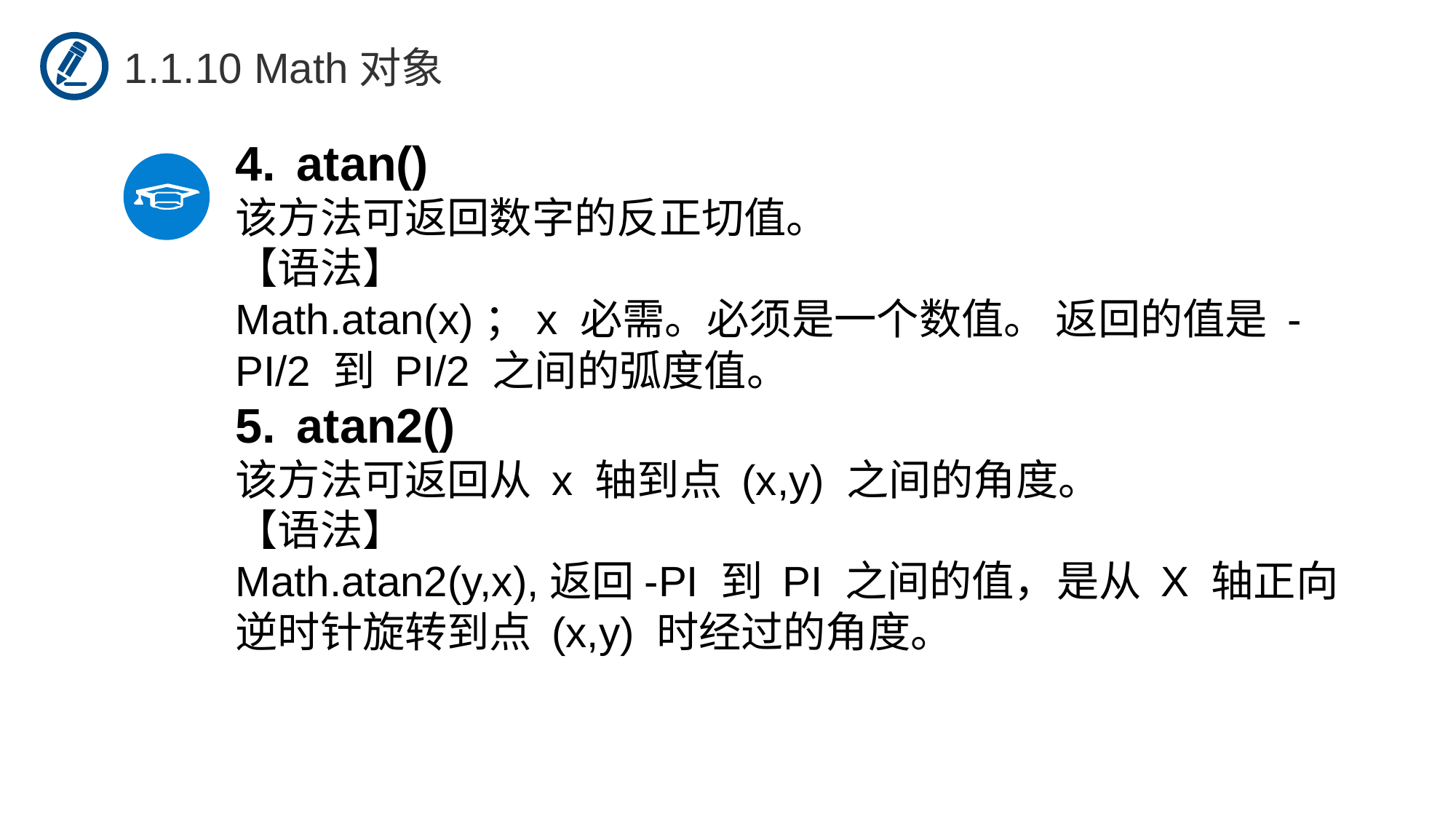

1.1.10 Math对象
atan()
该方法可返回数字的反正切值。
【语法】
Math.atan(x)；x 必需。必须是一个数值。 返回的值是 -PI/2 到 PI/2 之间的弧度值。
atan2()
该方法可返回从 x 轴到点 (x,y) 之间的角度。
【语法】
Math.atan2(y,x),返回-PI 到 PI 之间的值，是从 X 轴正向逆时针旋转到点 (x,y) 时经过的角度。